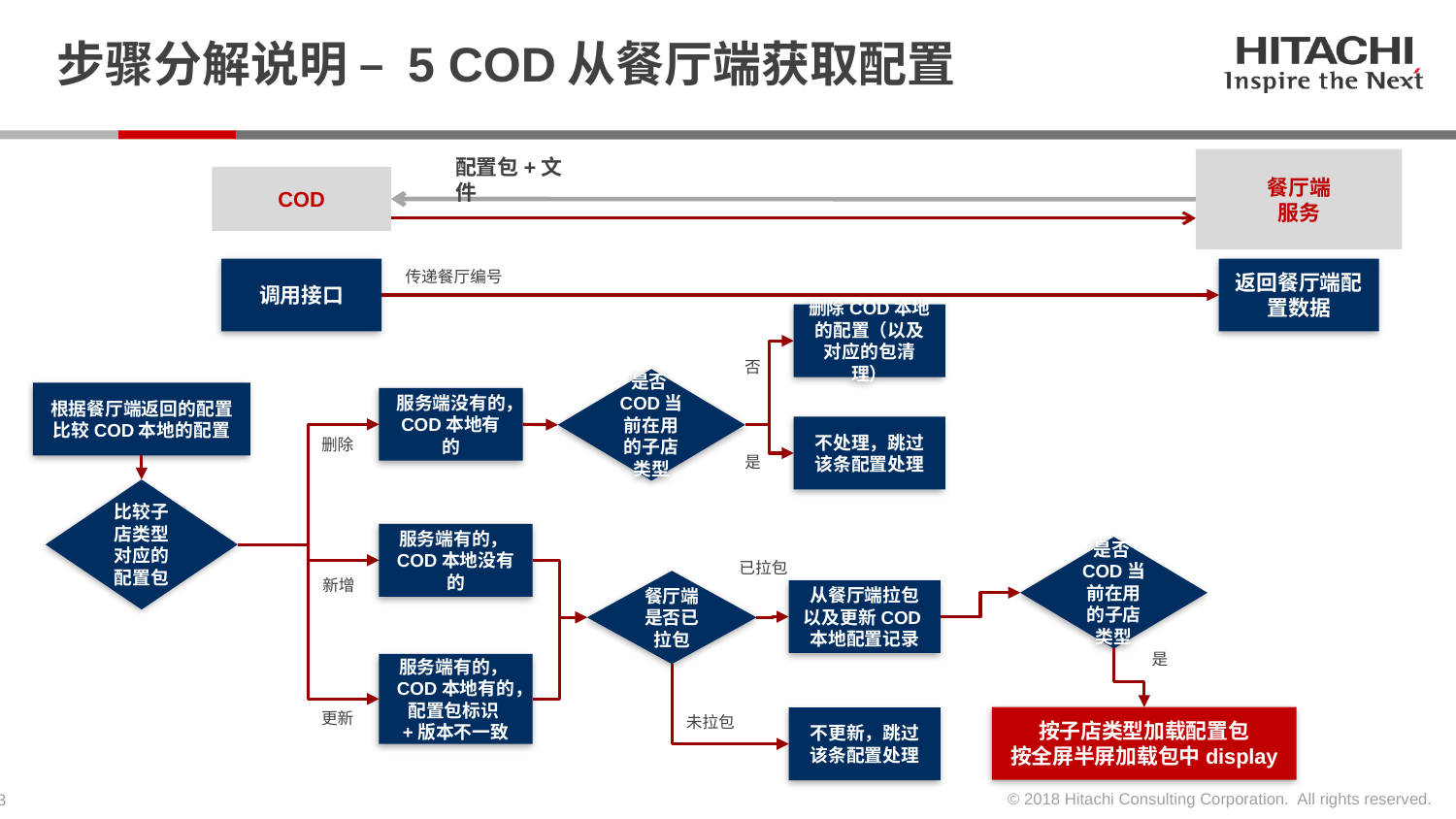

# 步骤分解说明 – 5 COD从餐厅端获取配置
配置包+文件
餐厅端
服务
COD
调用接口
返回餐厅端配置数据
传递餐厅编号
删除COD本地的配置（以及对应的包清理）
否
是否COD当前在用的子店类型
根据餐厅端返回的配置
比较COD本地的配置
服务端没有的，COD本地有的
不处理，跳过该条配置处理
删除
是
比较子店类型对应的配置包
服务端有的，COD本地没有的
是否COD当前在用的子店类型
已拉包
新增
餐厅端是否已拉包
从餐厅端拉包以及更新COD本地配置记录
是
服务端有的，COD本地有的，配置包标识+版本不一致
更新
未拉包
按子店类型加载配置包
按全屏半屏加载包中display
不更新，跳过该条配置处理